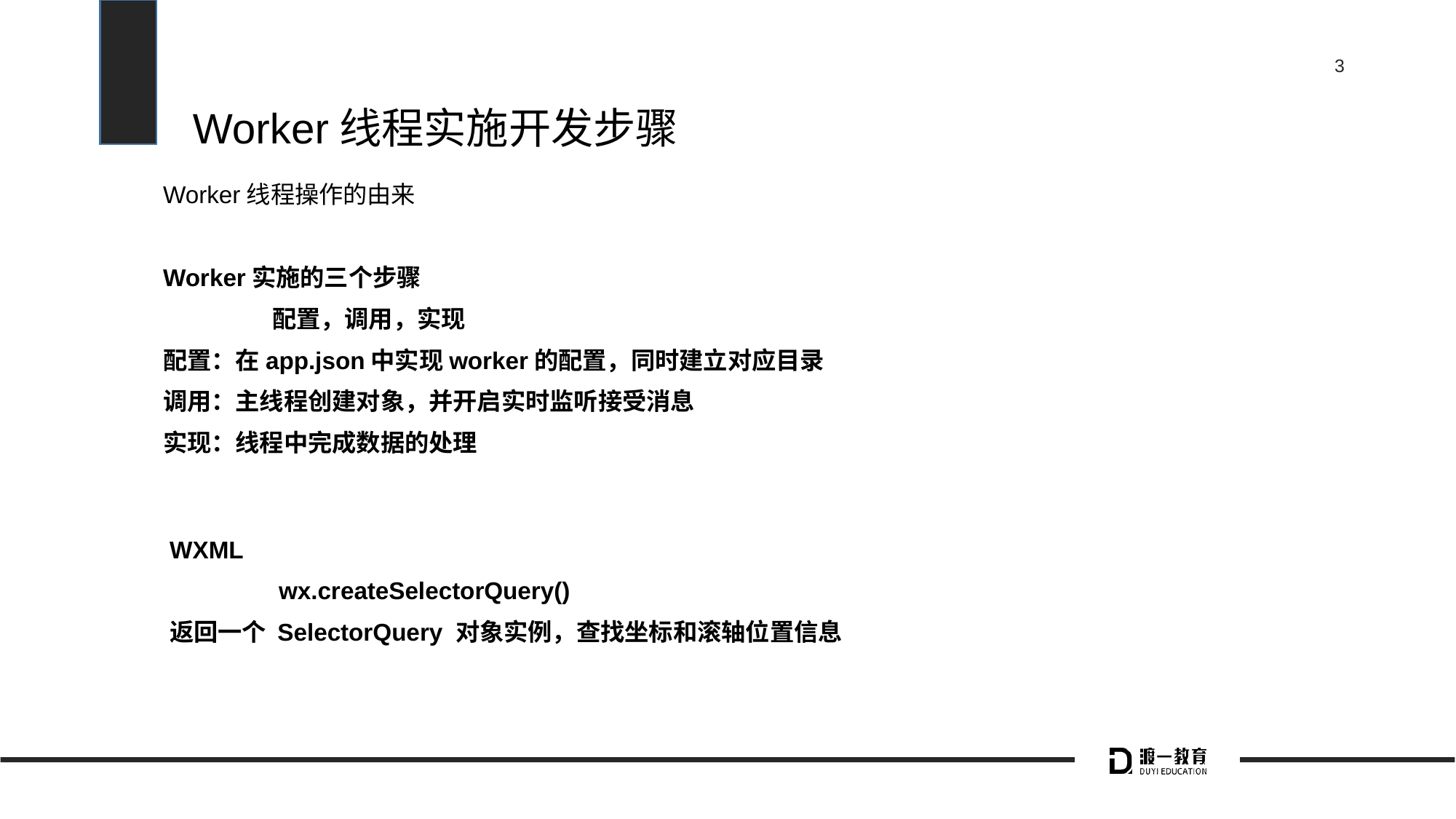

# Worker线程实施开发步骤
Worker线程操作的由来

Worker实施的三个步骤
	配置，调用，实现
配置：在app.json中实现worker的配置，同时建立对应目录
调用：主线程创建对象，并开启实时监听接受消息
实现：线程中完成数据的处理

WXML
	wx.createSelectorQuery()
返回一个 SelectorQuery 对象实例，查找坐标和滚轴位置信息